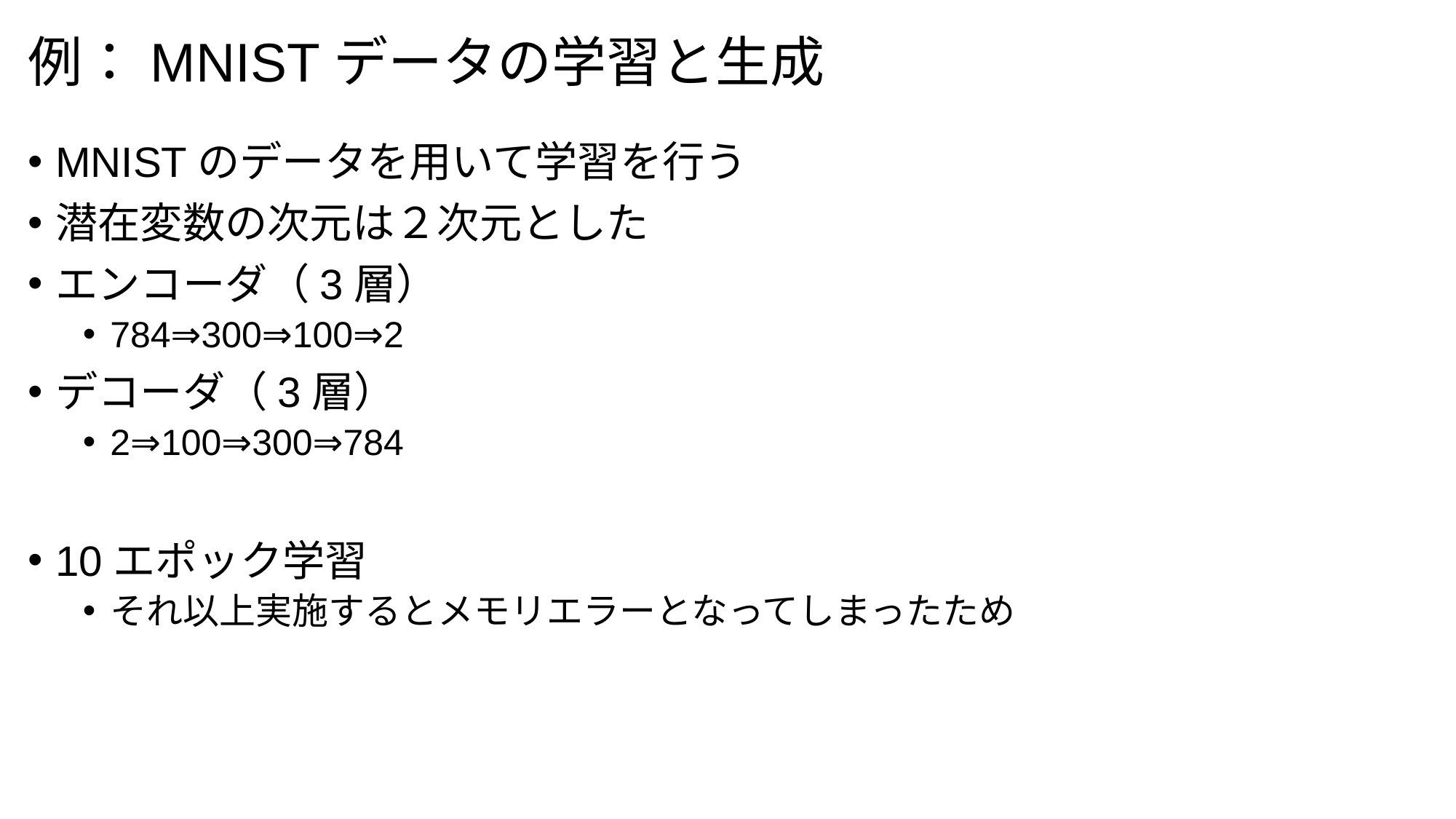

# 例：MNISTデータの学習と生成
MNISTのデータを用いて学習を行う
潜在変数の次元は２次元とした
エンコーダ（3層）
784⇒300⇒100⇒2
デコーダ（3層）
2⇒100⇒300⇒784

10エポック学習
それ以上実施するとメモリエラーとなってしまったため